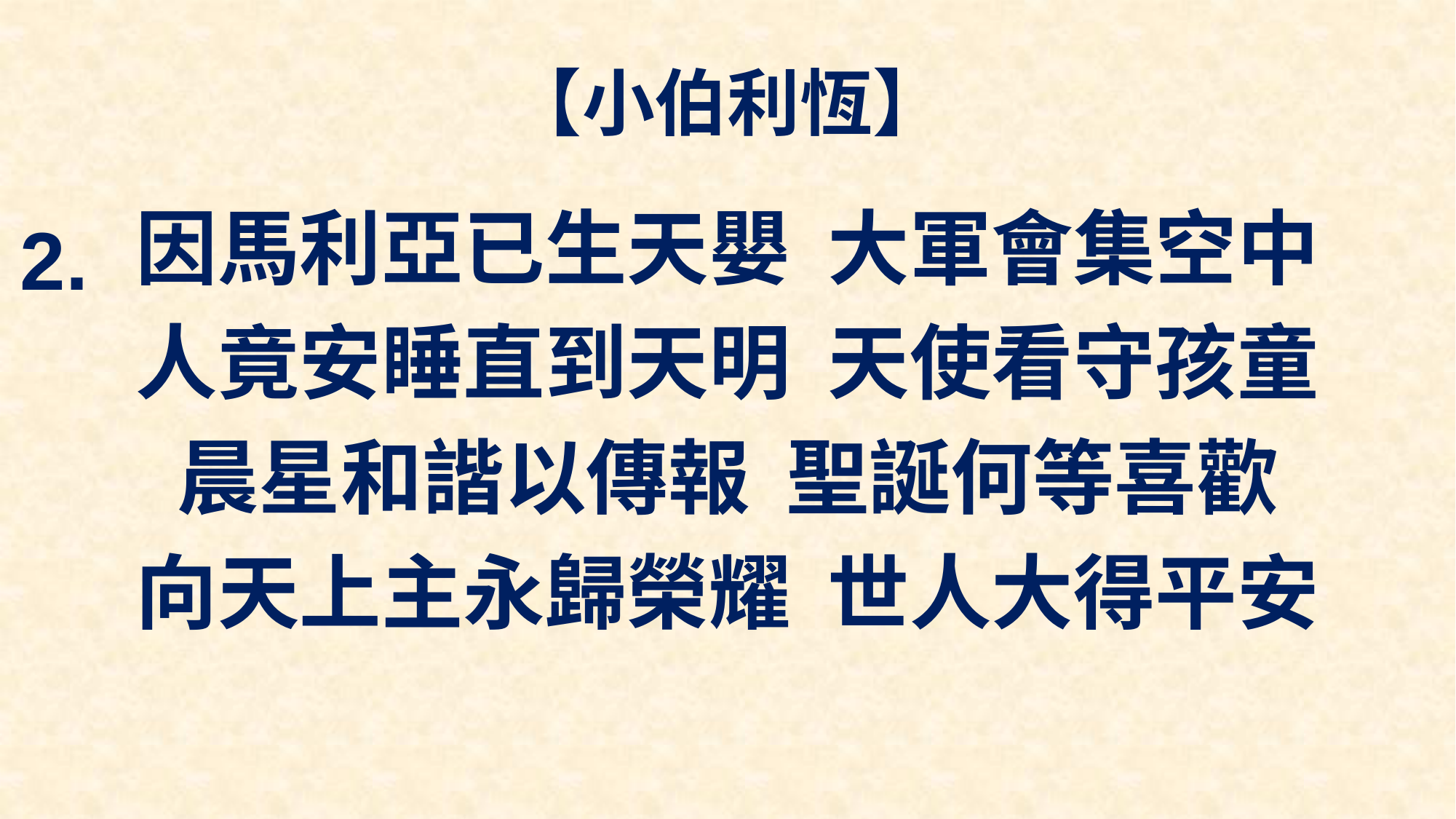

# 【小伯利恆】
因馬利亞已生天嬰  大軍會集空中
人竟安睡直到天明  天使看守孩童
晨星和諧以傳報  聖誕何等喜歡
向天上主永歸榮耀  世人大得平安
2.